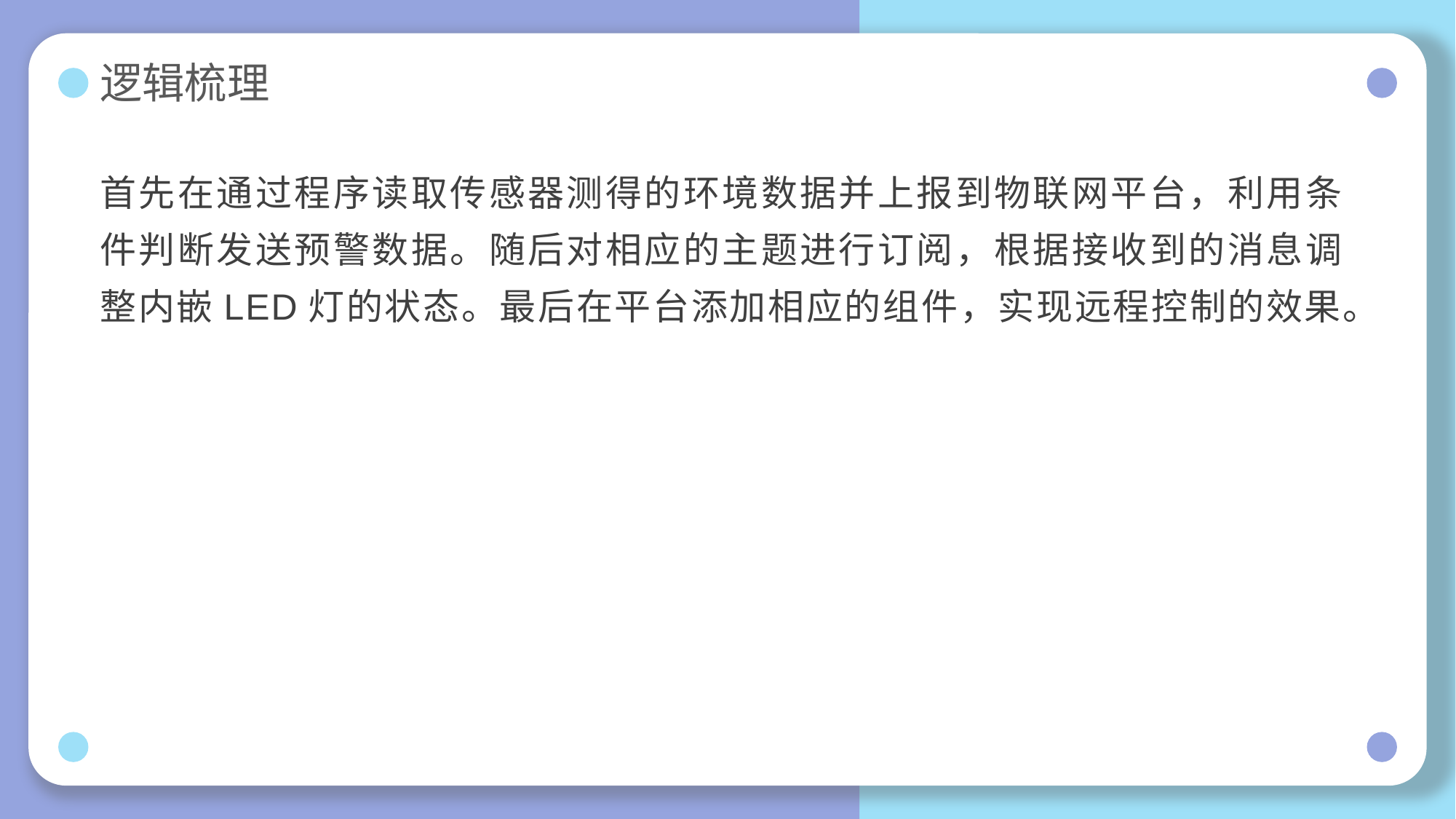

# 逻辑梳理
首先在通过程序读取传感器测得的环境数据并上报到物联网平台，利用条件判断发送预警数据。随后对相应的主题进行订阅，根据接收到的消息调整内嵌LED灯的状态。最后在平台添加相应的组件，实现远程控制的效果。